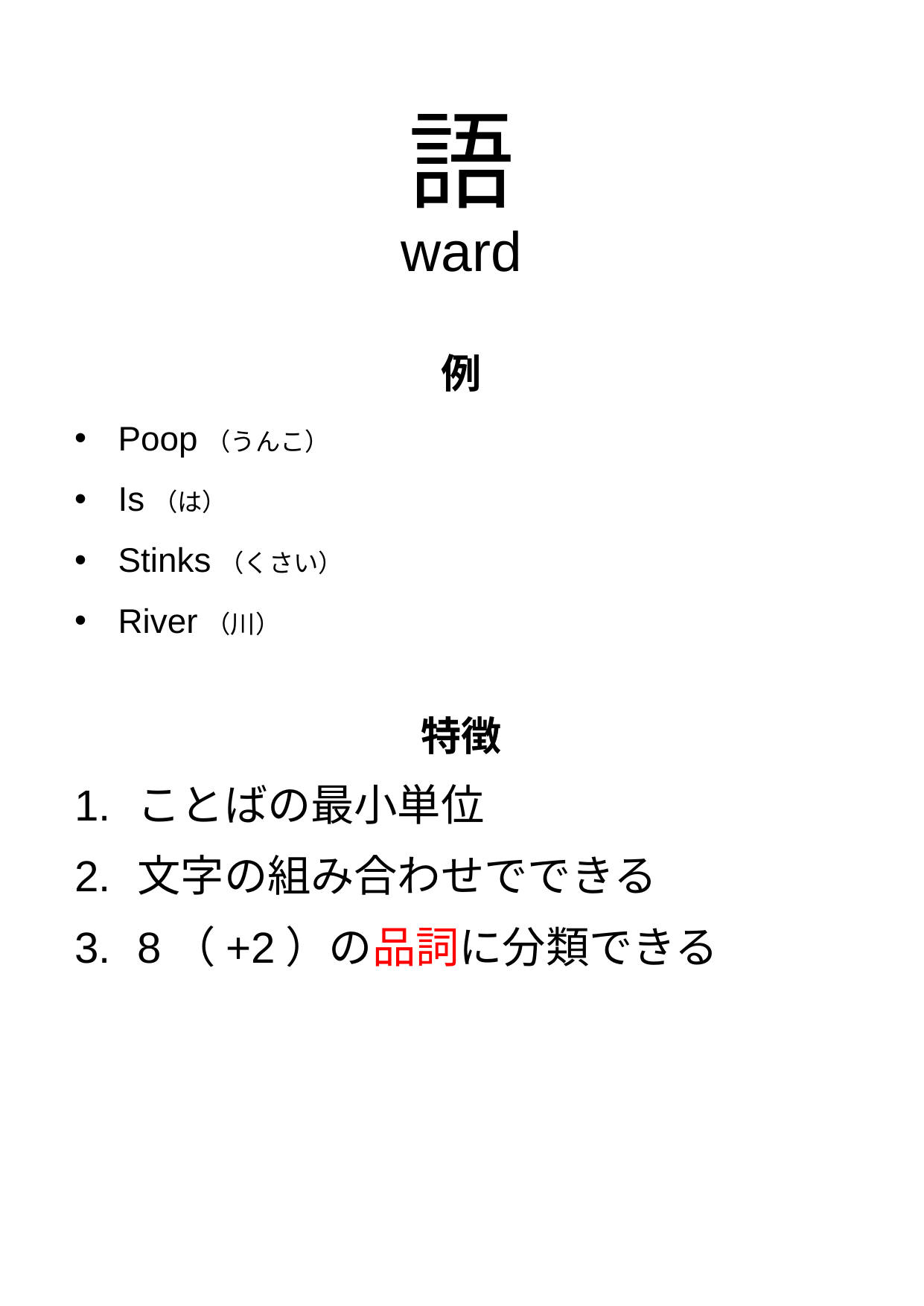

# 語 ward
例
Poop（うんこ）
Is（は）
Stinks（くさい）
River（川）

特徴
ことばの最小単位
文字の組み合わせでできる
8（+2）の品詞に分類できる